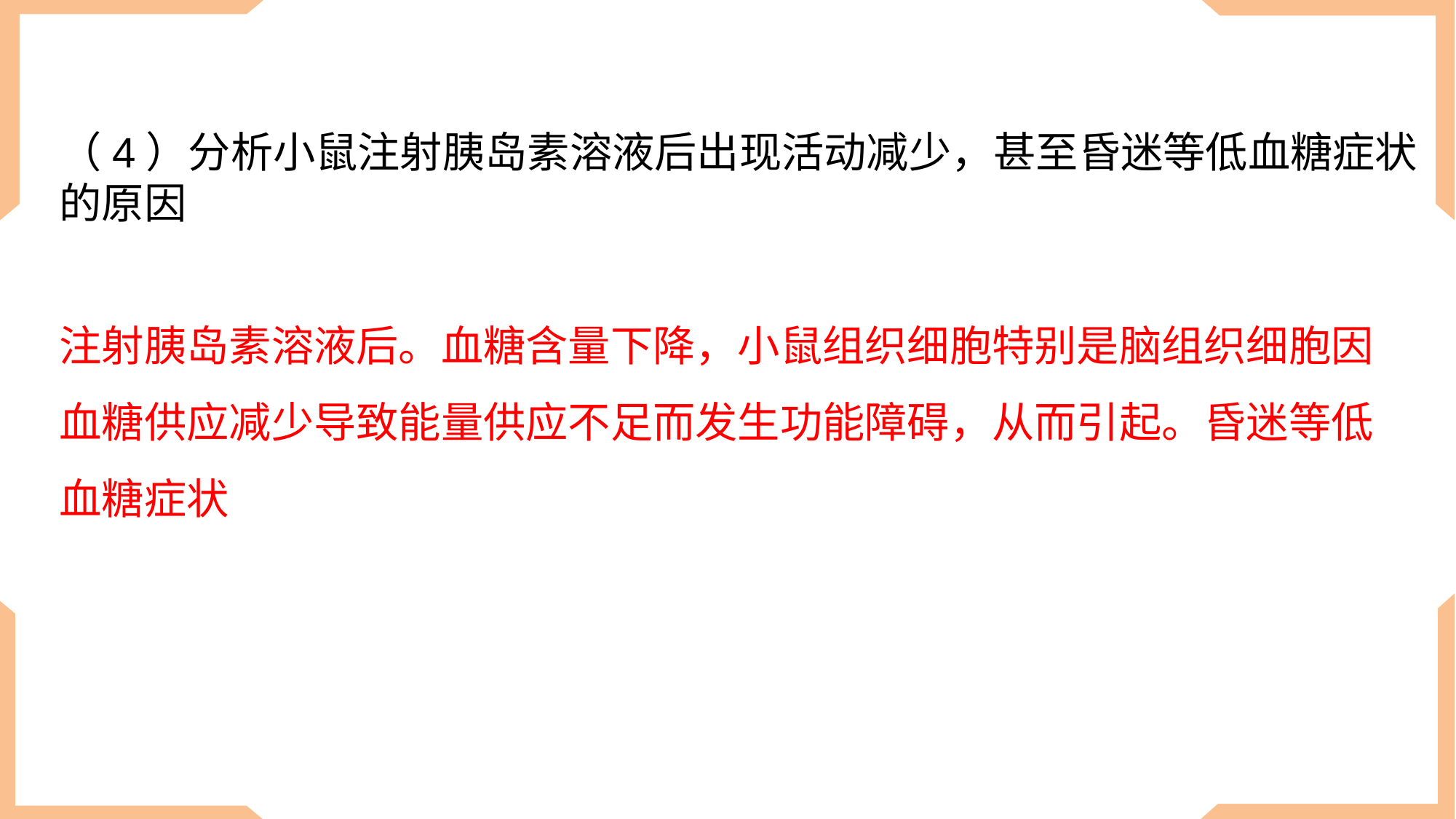

（4）分析小鼠注射胰岛素溶液后出现活动减少，甚至昏迷等低血糖症状的原因
注射胰岛素溶液后。血糖含量下降，小鼠组织细胞特别是脑组织细胞因血糖供应减少导致能量供应不足而发生功能障碍，从而引起。昏迷等低血糖症状